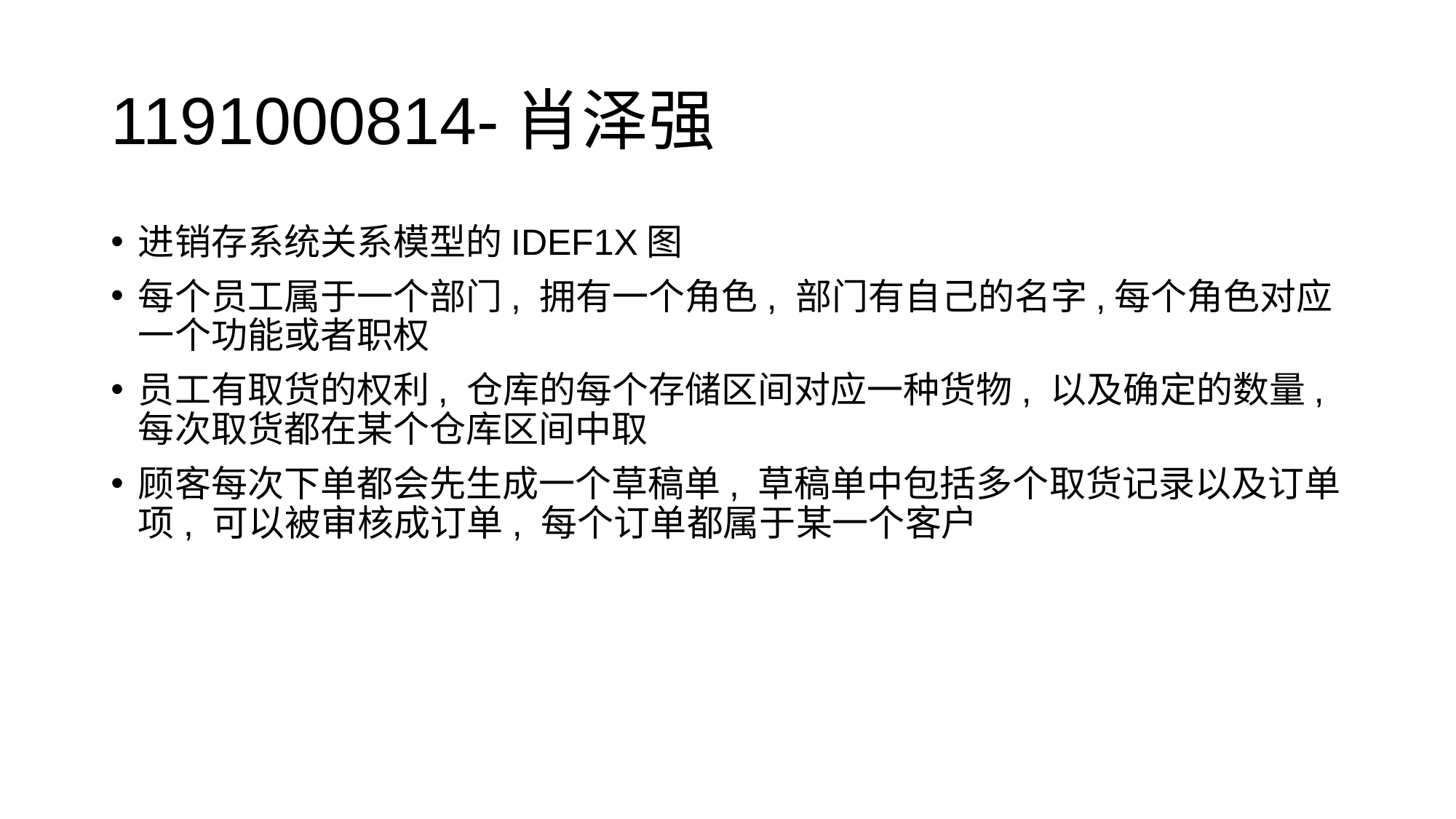

# 1191000814-肖泽强
进销存系统关系模型的IDEF1X图
每个员工属于一个部门, 拥有一个角色, 部门有自己的名字,每个角色对应一个功能或者职权
员工有取货的权利, 仓库的每个存储区间对应一种货物, 以及确定的数量, 每次取货都在某个仓库区间中取
顾客每次下单都会先生成一个草稿单, 草稿单中包括多个取货记录以及订单项, 可以被审核成订单, 每个订单都属于某一个客户